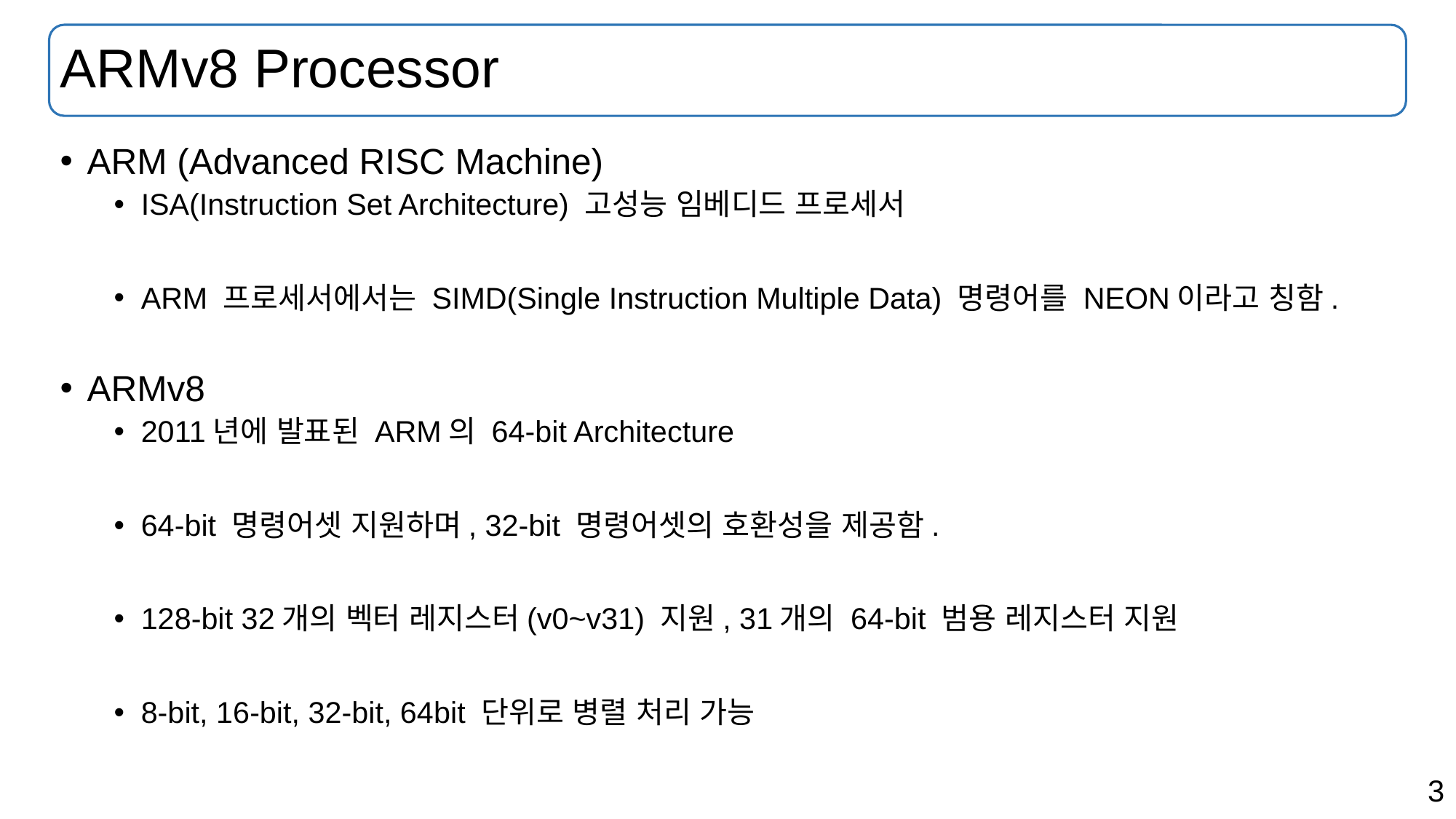

# ARMv8 Processor
ARM (Advanced RISC Machine)
ISA(Instruction Set Architecture) 고성능 임베디드 프로세서

ARM 프로세서에서는 SIMD(Single Instruction Multiple Data) 명령어를 NEON이라고 칭함.

ARMv8
2011년에 발표된 ARM의 64-bit Architecture

64-bit 명령어셋 지원하며, 32-bit 명령어셋의 호환성을 제공함.

128-bit 32개의 벡터 레지스터(v0~v31) 지원, 31개의 64-bit 범용 레지스터 지원

8-bit, 16-bit, 32-bit, 64bit 단위로 병렬 처리 가능